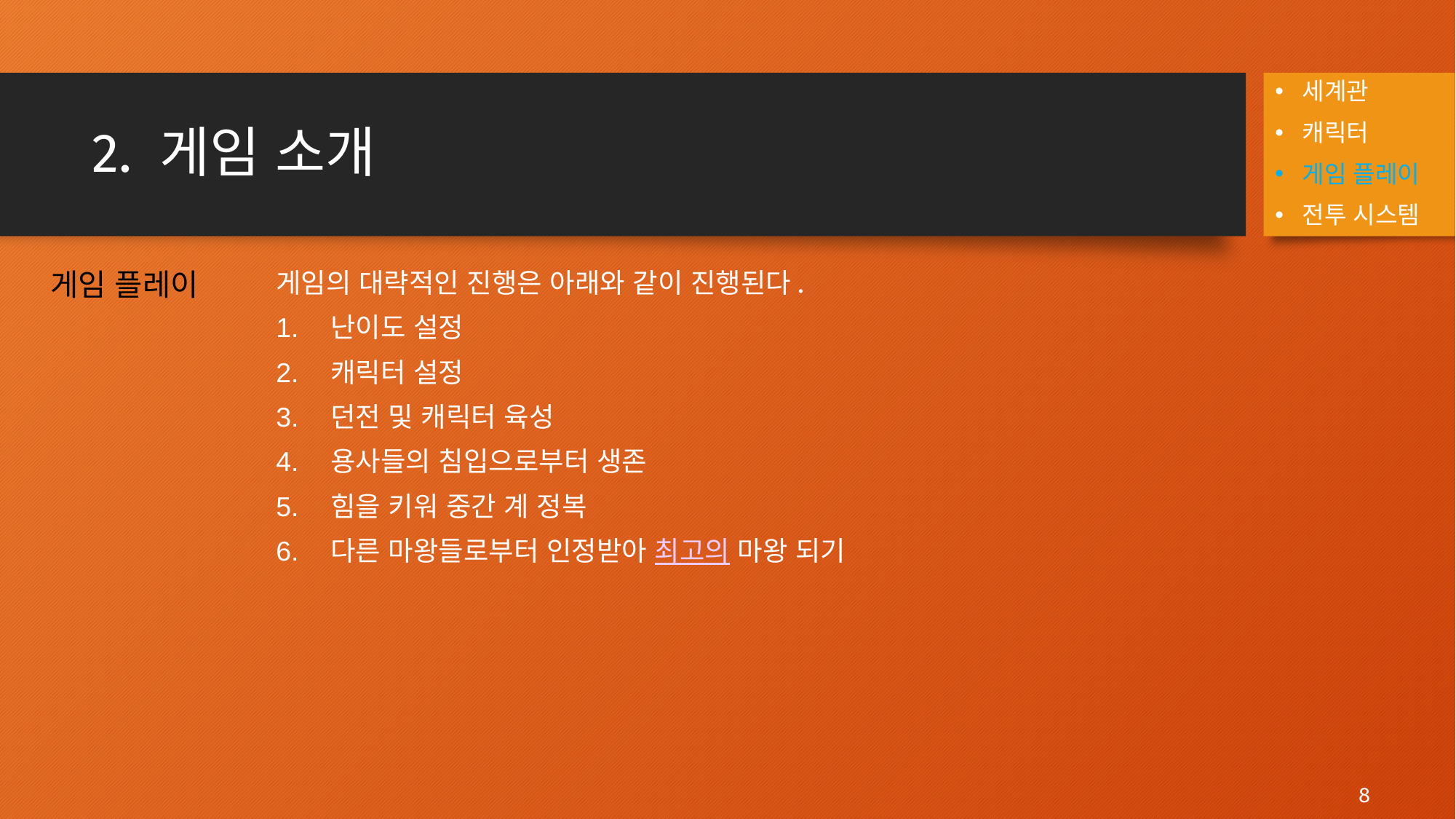

세계관
캐릭터
게임 플레이
전투 시스템
# 2. 게임 소개
게임 플레이
게임의 대략적인 진행은 아래와 같이 진행된다.
난이도 설정
캐릭터 설정
던전 및 캐릭터 육성
용사들의 침입으로부터 생존
힘을 키워 중간 계 정복
다른 마왕들로부터 인정받아 최고의 마왕 되기
8